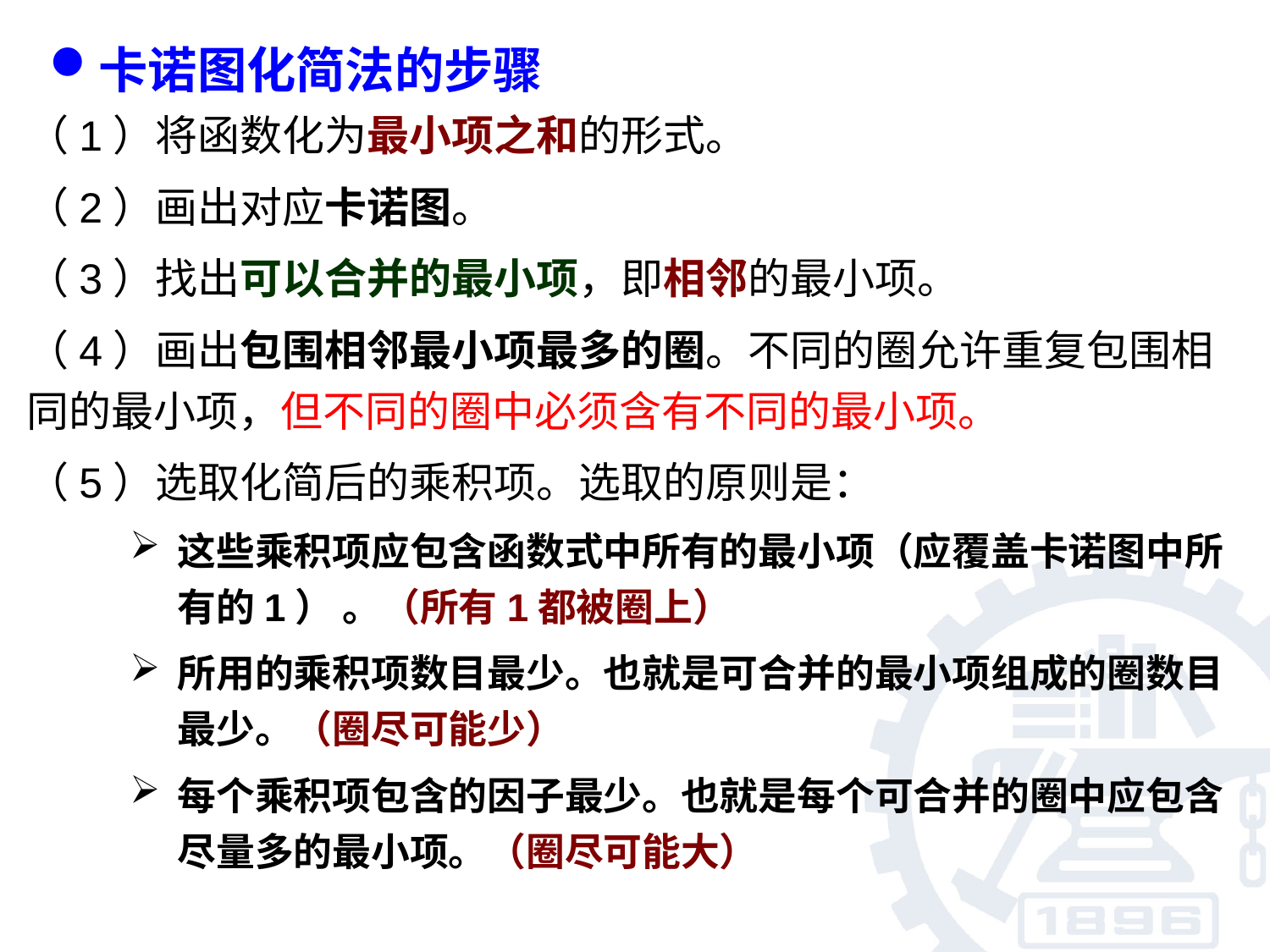

卡诺图化简法的步骤
（1）将函数化为最小项之和的形式。
（2）画出对应卡诺图。
（3）找出可以合并的最小项，即相邻的最小项。
（4）画出包围相邻最小项最多的圈。不同的圈允许重复包围相同的最小项，但不同的圈中必须含有不同的最小项。
（5）选取化简后的乘积项。选取的原则是：
这些乘积项应包含函数式中所有的最小项（应覆盖卡诺图中所有的1） 。（所有1都被圈上）
所用的乘积项数目最少。也就是可合并的最小项组成的圈数目最少。（圈尽可能少）
每个乘积项包含的因子最少。也就是每个可合并的圈中应包含尽量多的最小项。（圈尽可能大）